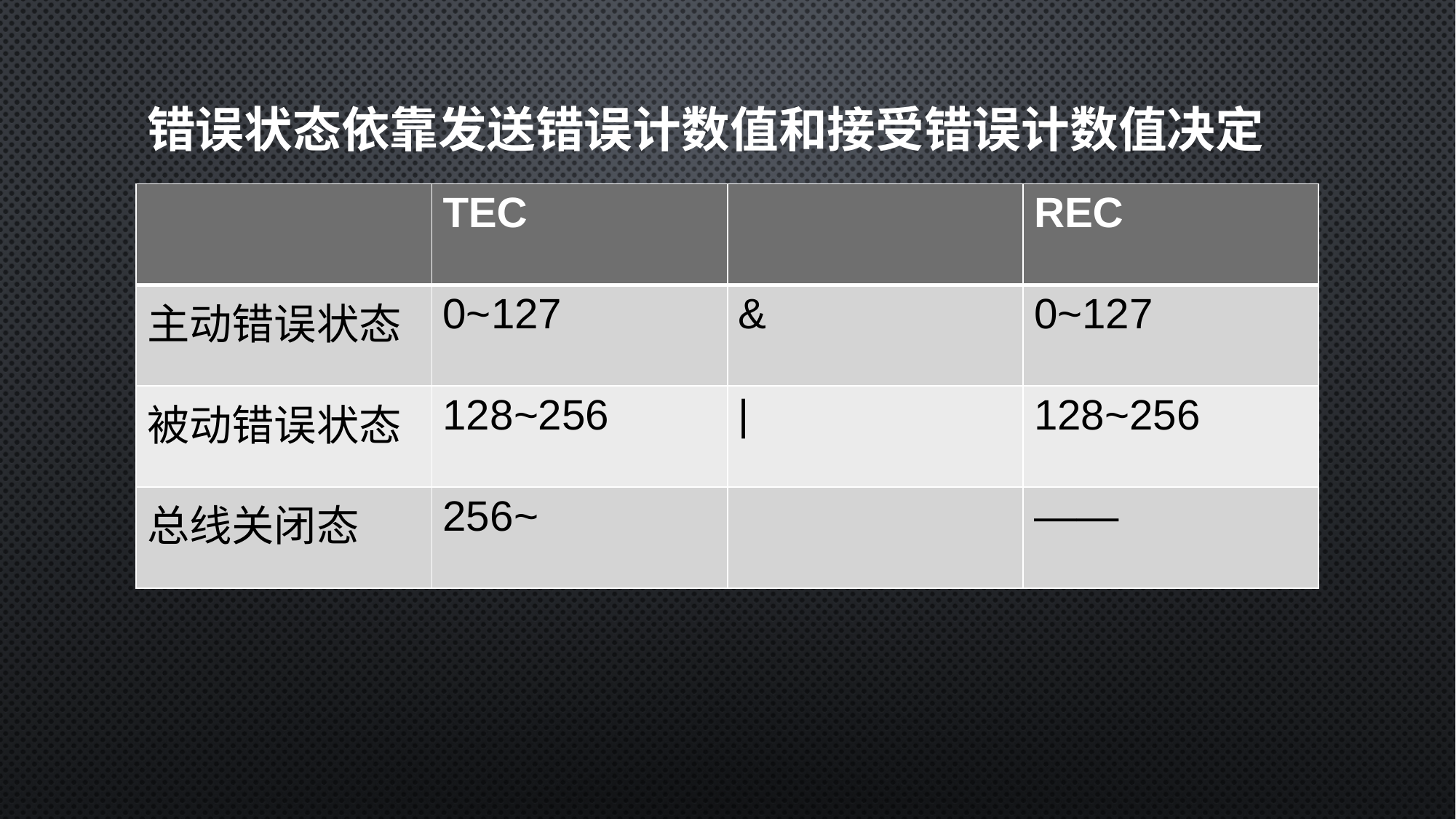

# 错误状态依靠发送错误计数值和接受错误计数值决定
|  | TEC |  | REC |
| --- | --- | --- | --- |
| 主动错误状态 | 0~127 | & | 0~127 |
| 被动错误状态 | 128~256 | | | 128~256 |
| 总线关闭态 | 256~ |  | —— |